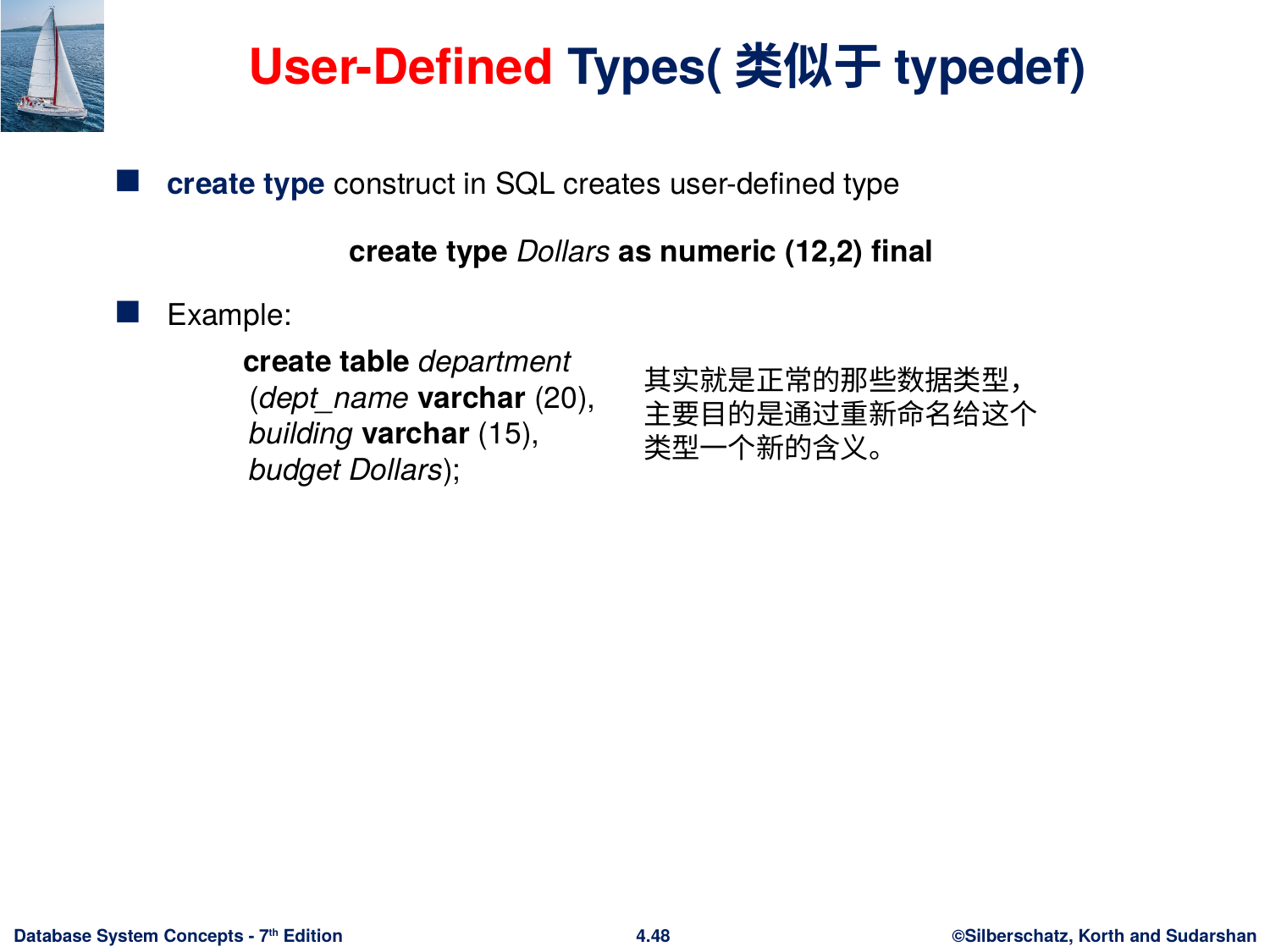

# User-Defined Types(类似于typedef)
create type construct in SQL creates user-defined type

		create type Dollars as numeric (12,2) final
Example:
               create table department
          (dept_name varchar (20),
          building varchar (15),
          budget Dollars);
其实就是正常的那些数据类型，
主要目的是通过重新命名给这个
类型一个新的含义。